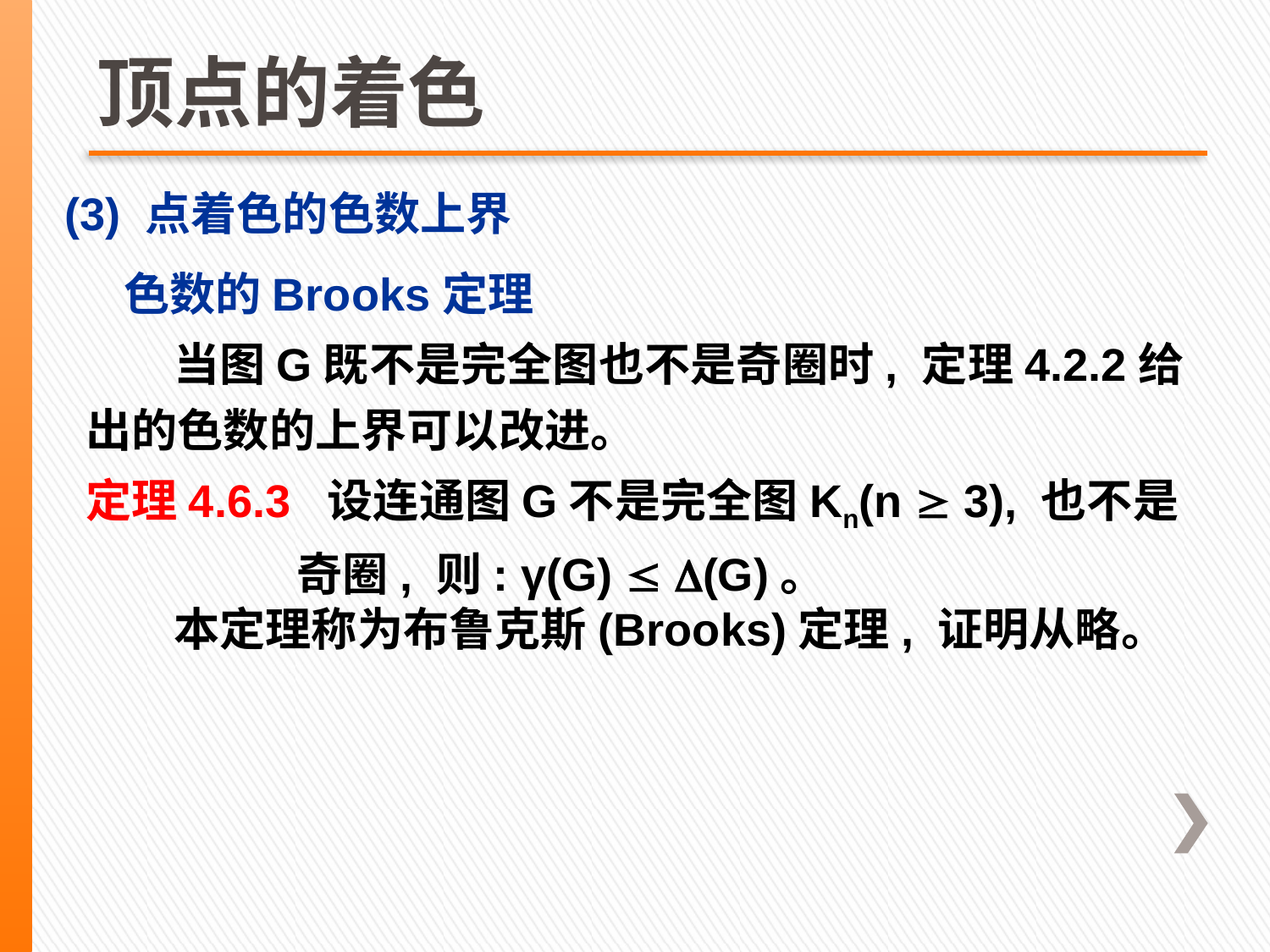

# 顶点的着色
(3) 点着色的色数上界
色数的Brooks定理
当图G既不是完全图也不是奇圈时, 定理4.2.2给出的色数的上界可以改进。
定理4.6.3  设连通图G不是完全图Kn(n ≥ 3), 也不是奇圈, 则: γ(G) ≤ Δ(G)。
本定理称为布鲁克斯(Brooks)定理, 证明从略。